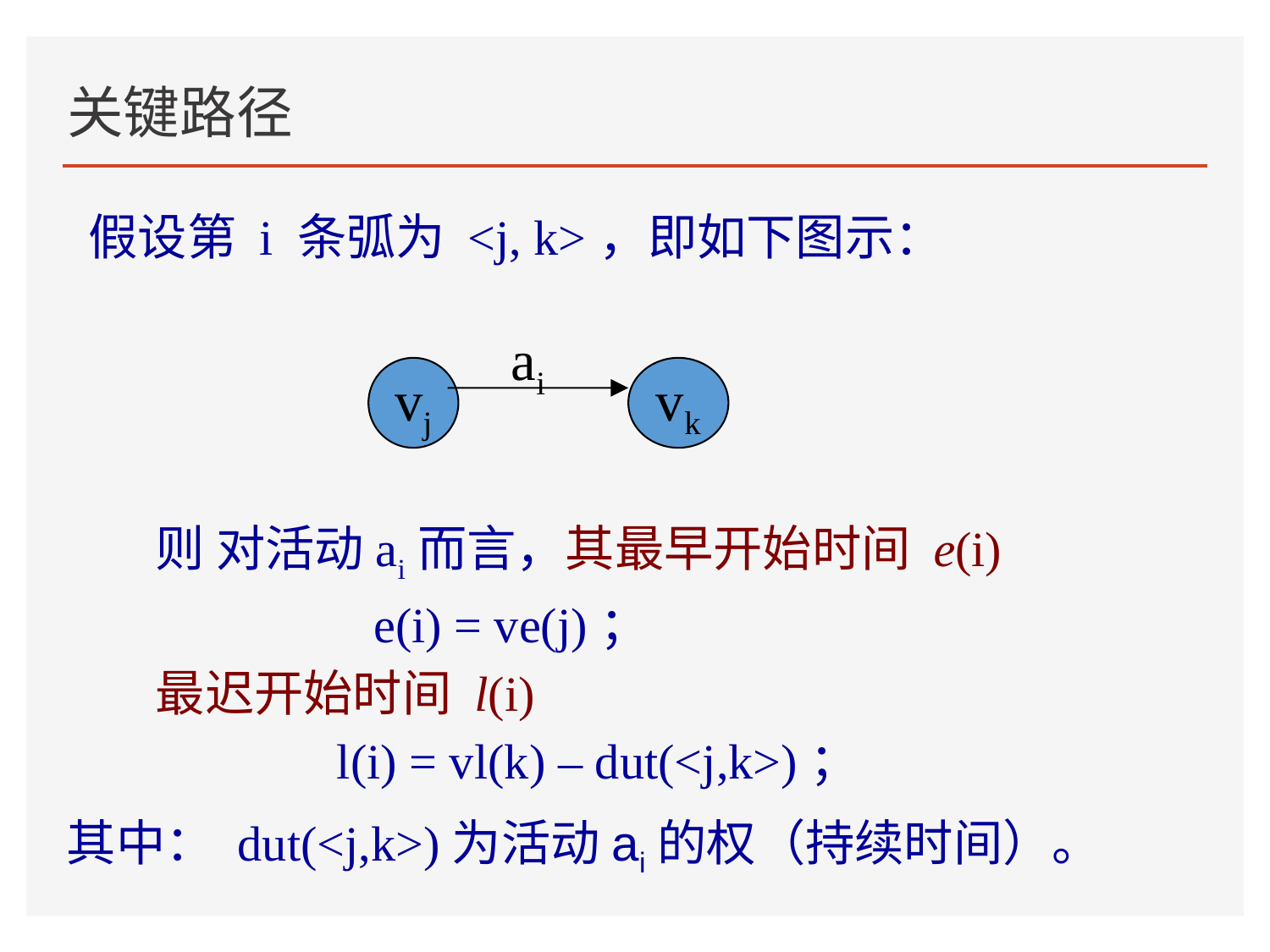

# 关键路径
 假设第 i 条弧为 <j, k>，即如下图示：
ai
vj
vk

       则 对活动ai而言，其最早开始时间 e(i)
                         e(i) = ve(j)；
       最迟开始时间 l(i)
                      l(i) = vl(k) – dut(<j,k>)；
其中： dut(<j,k>)为活动ai的权（持续时间）。